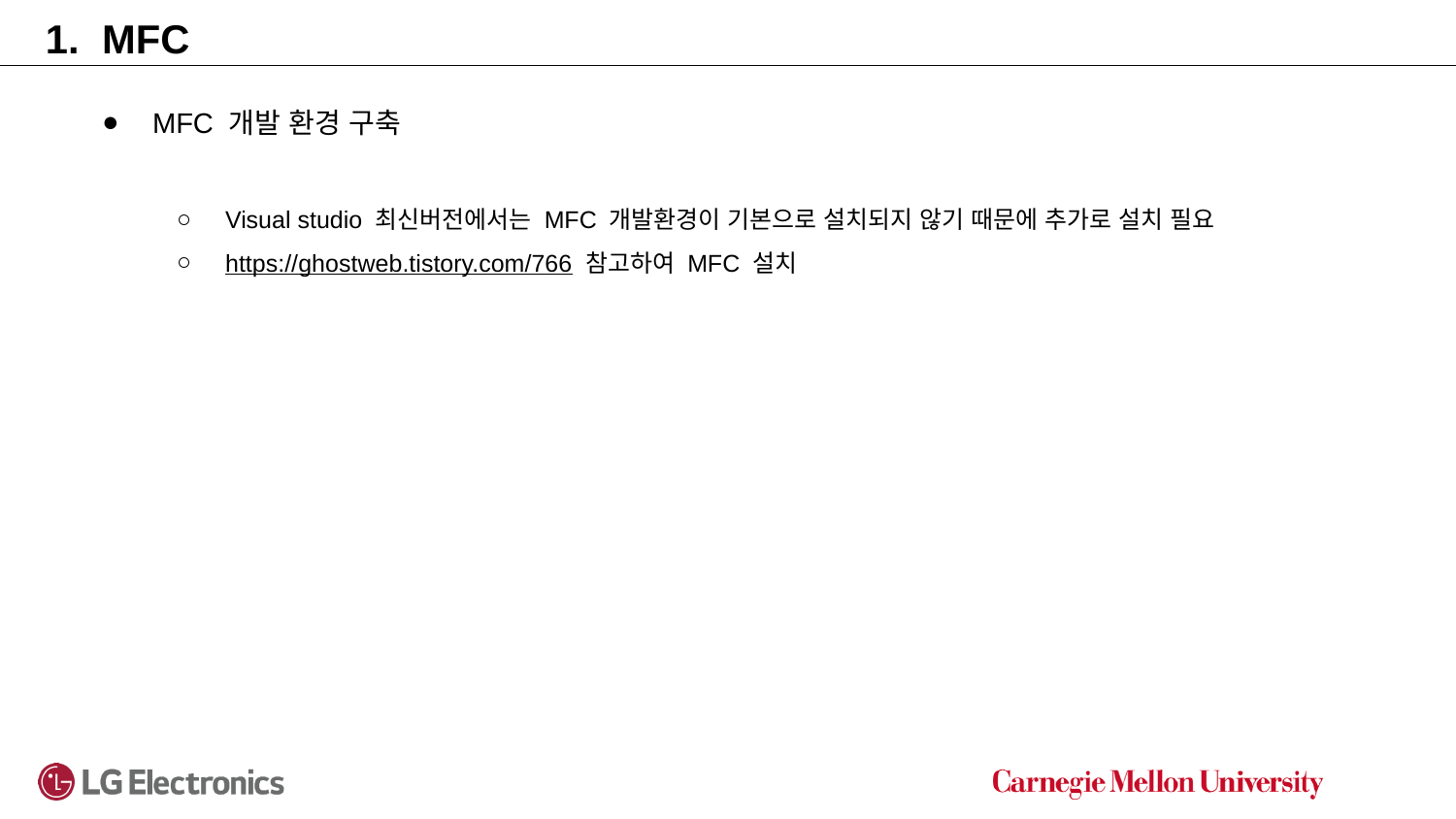

MFC
MFC 개발 환경 구축

Visual studio 최신버전에서는 MFC 개발환경이 기본으로 설치되지 않기 때문에 추가로 설치 필요
https://ghostweb.tistory.com/766 참고하여 MFC 설치